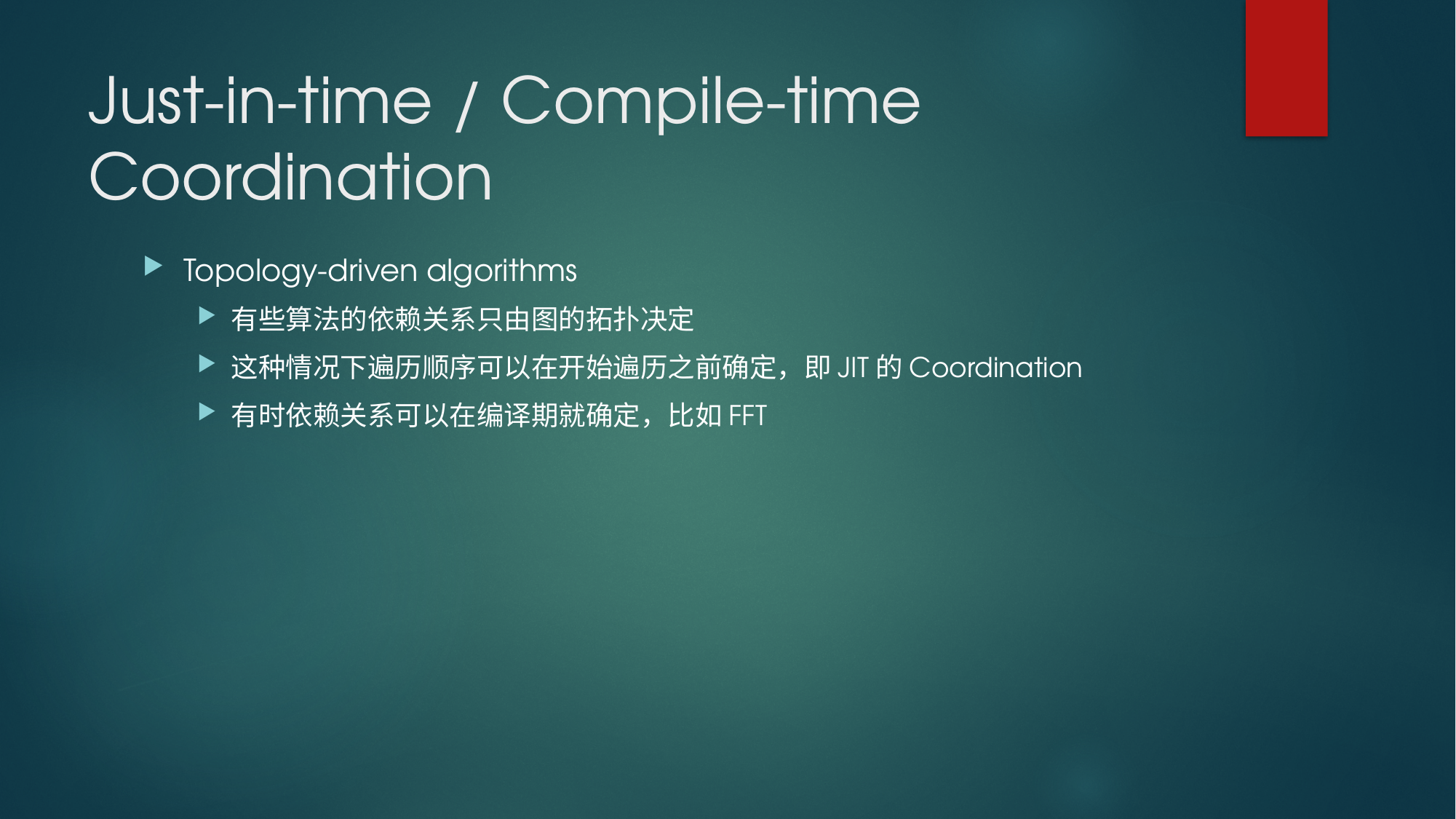

# Just-in-time / Compile-time Coordination
Topology-driven algorithms
有些算法的依赖关系只由图的拓扑决定
这种情况下遍历顺序可以在开始遍历之前确定，即JIT的Coordination
有时依赖关系可以在编译期就确定，比如FFT